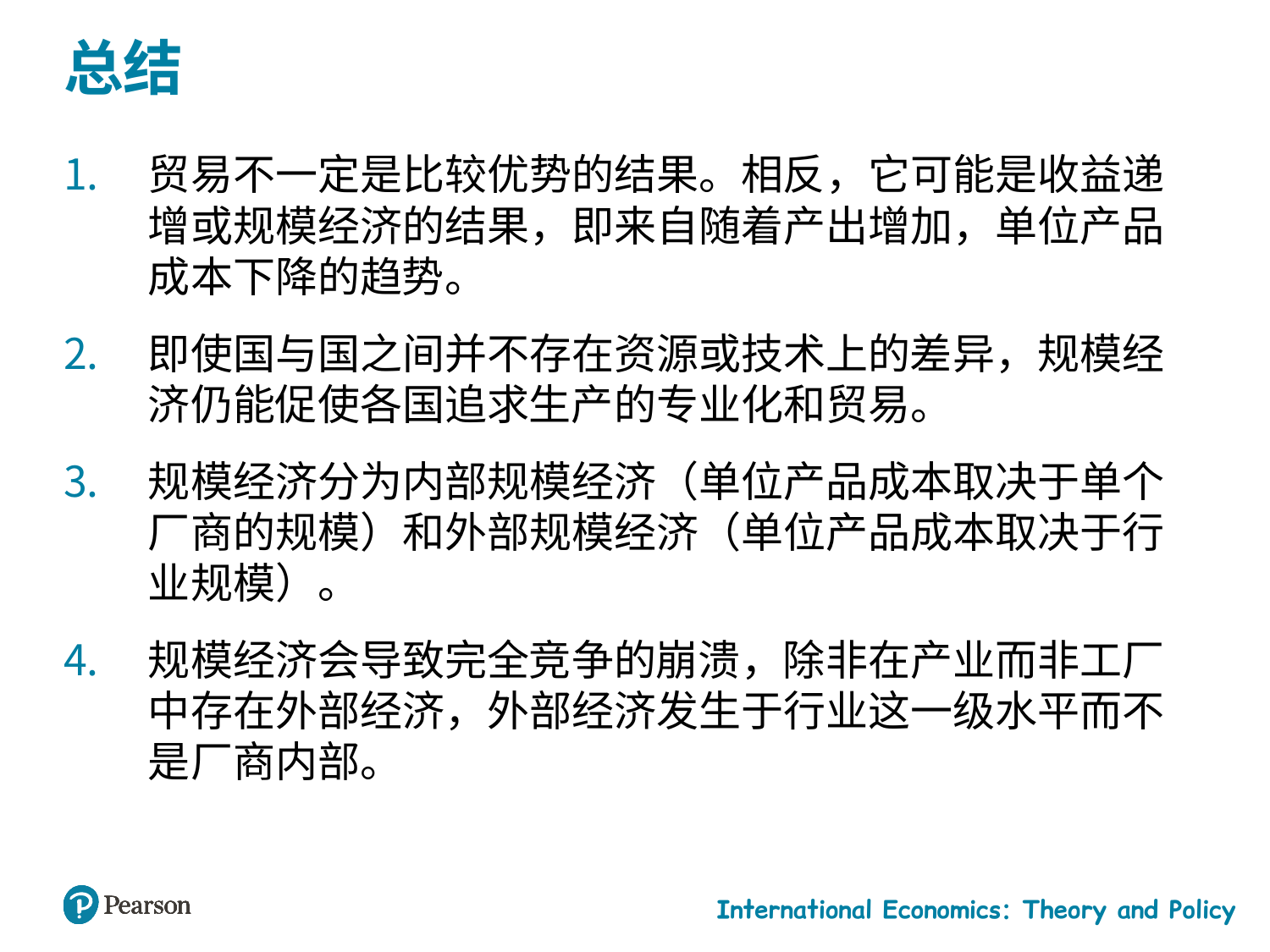

# 总结
贸易不一定是比较优势的结果。相反，它可能是收益递增或规模经济的结果，即来自随着产出增加，单位产品成本下降的趋势。
即使国与国之间并不存在资源或技术上的差异，规模经济仍能促使各国追求生产的专业化和贸易。
规模经济分为内部规模经济（单位产品成本取决于单个厂商的规模）和外部规模经济（单位产品成本取决于行业规模）。
规模经济会导致完全竞争的崩溃，除非在产业而非工厂中存在外部经济，外部经济发生于行业这一级水平而不是厂商内部。